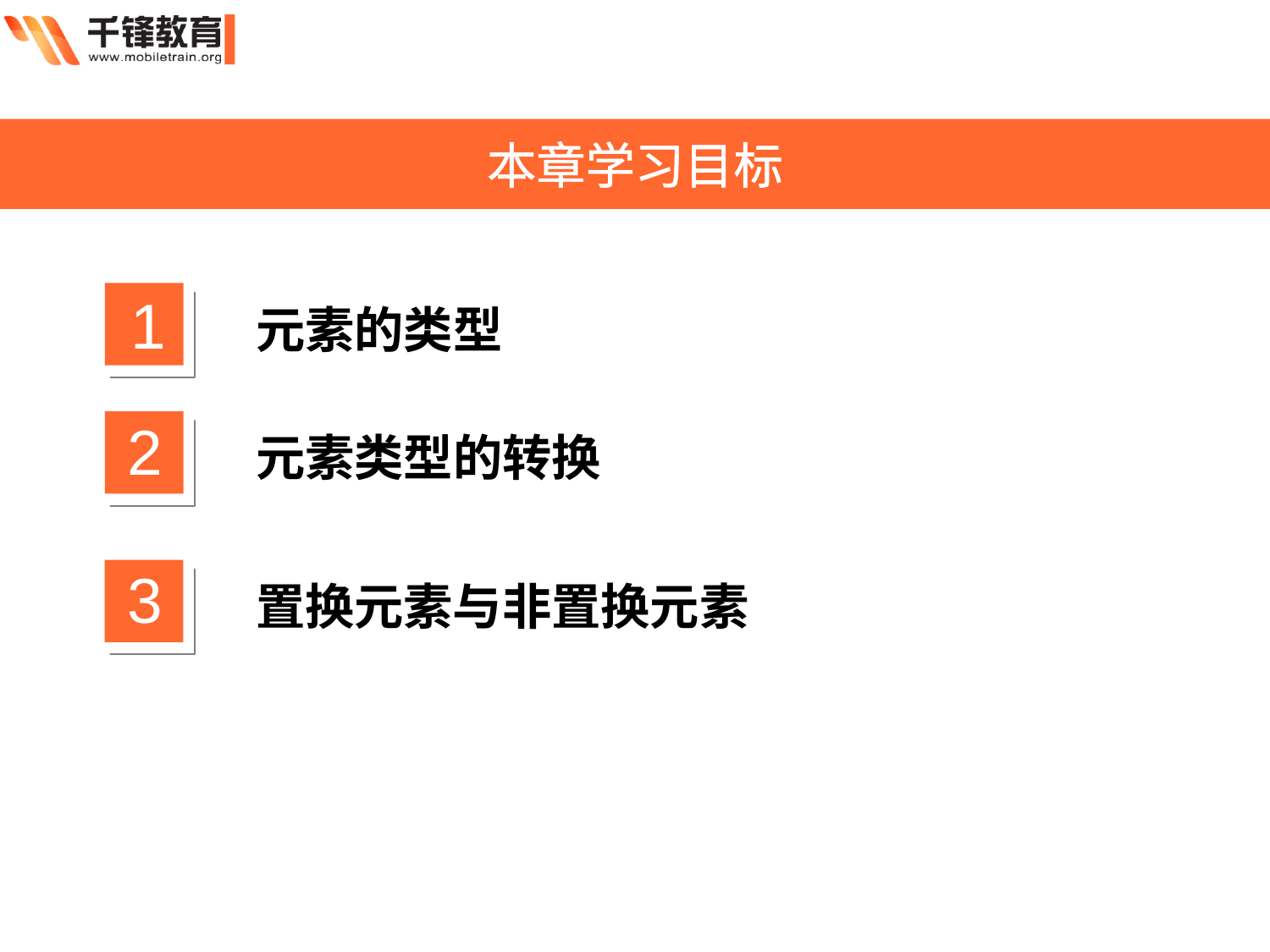

本章学习目标

1

元素的类型

2

元素类型的转换

3

置换元素与非置换元素